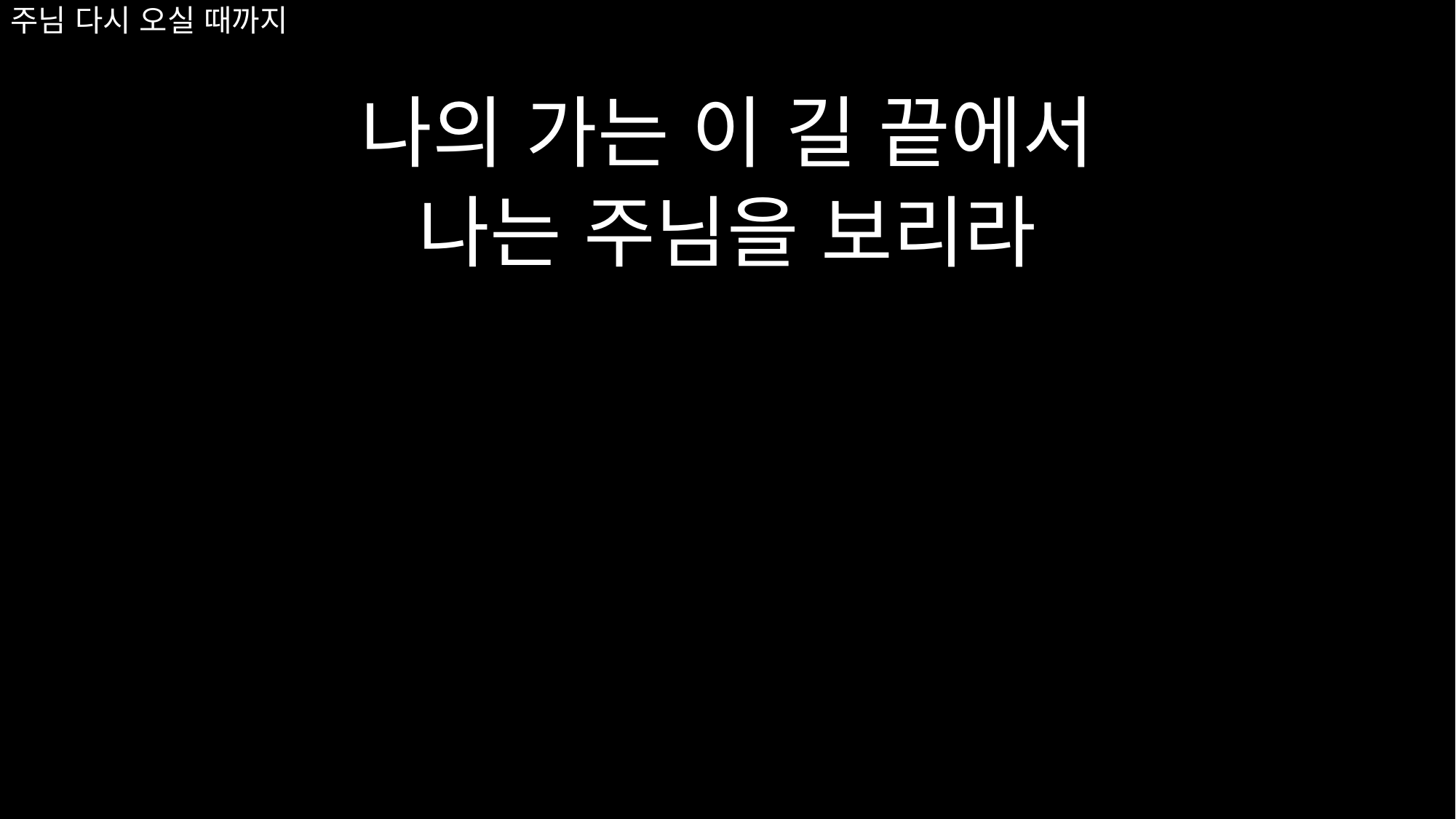

# 주님 다시 오실 때까지
나의 가는 이 길 끝에서
나는 주님을 보리라